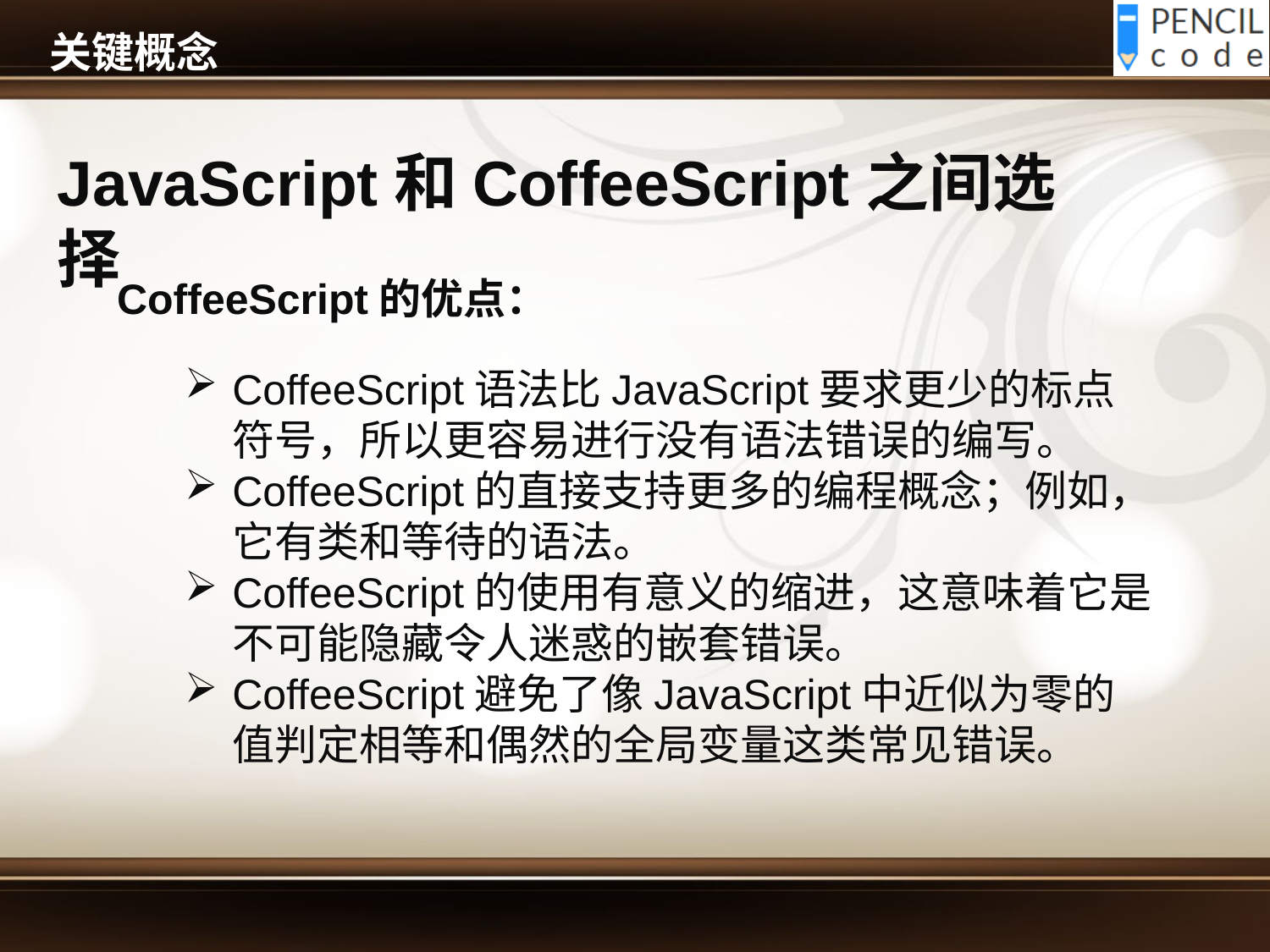

# 关键概念
JavaScript和CoffeeScript之间选择
CoffeeScript的优点：
CoffeeScript语法比JavaScript要求更少的标点符号，所以更容易进行没有语法错误的编写。
CoffeeScript的直接支持更多的编程概念；例如，它有类和等待的语法。
CoffeeScript的使用有意义的缩进，这意味着它是不可能隐藏令人迷惑的嵌套错误。
CoffeeScript避免了像JavaScript中近似为零的值判定相等和偶然的全局变量这类常见错误。